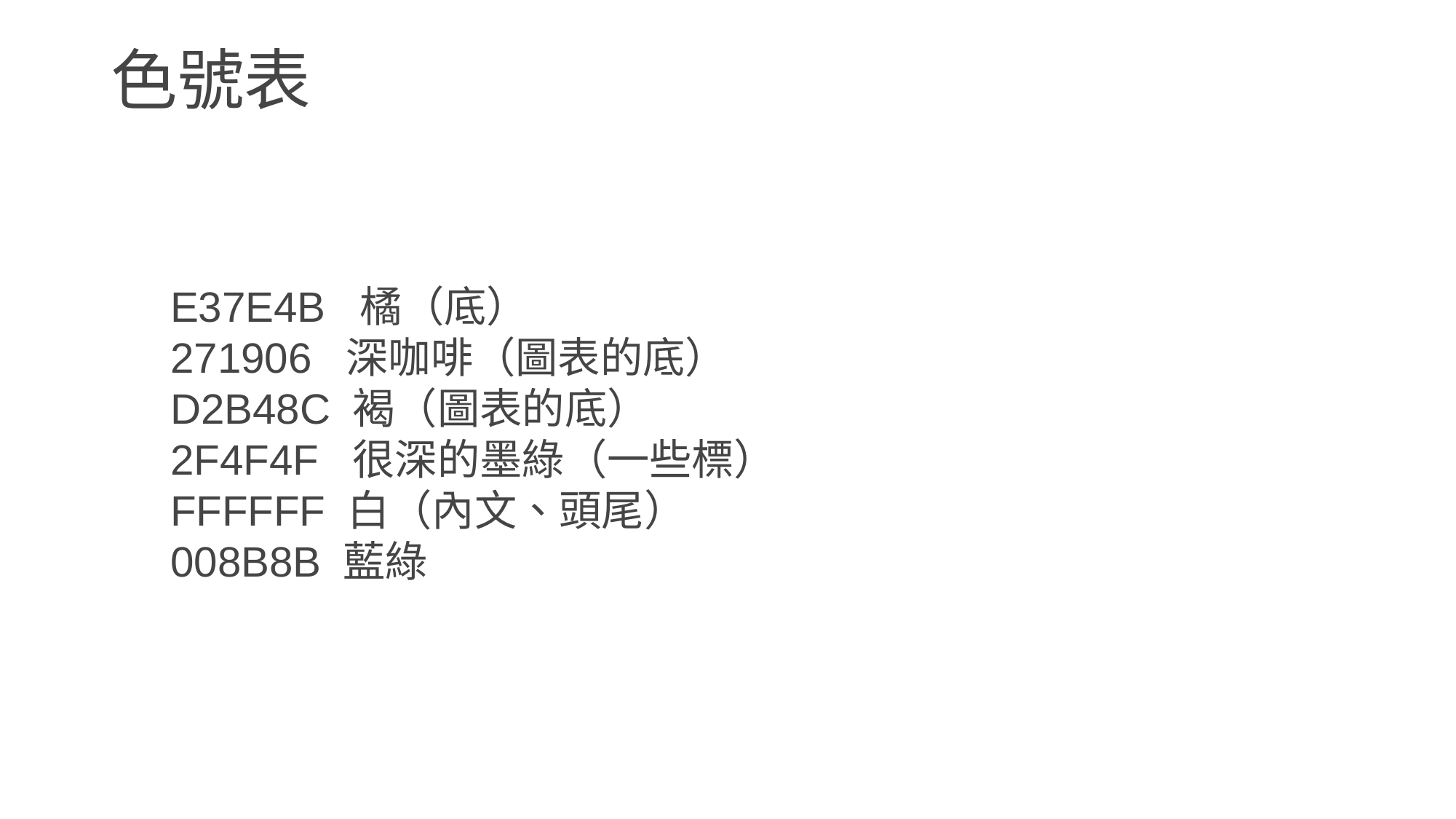

# 色號表

E37E4B  橘（底）
271906  深咖啡（圖表的底）
D2B48C 褐（圖表的底）
2F4F4F  很深的墨綠（一些標）
FFFFFF 白（內文、頭尾）
008B8B 藍綠